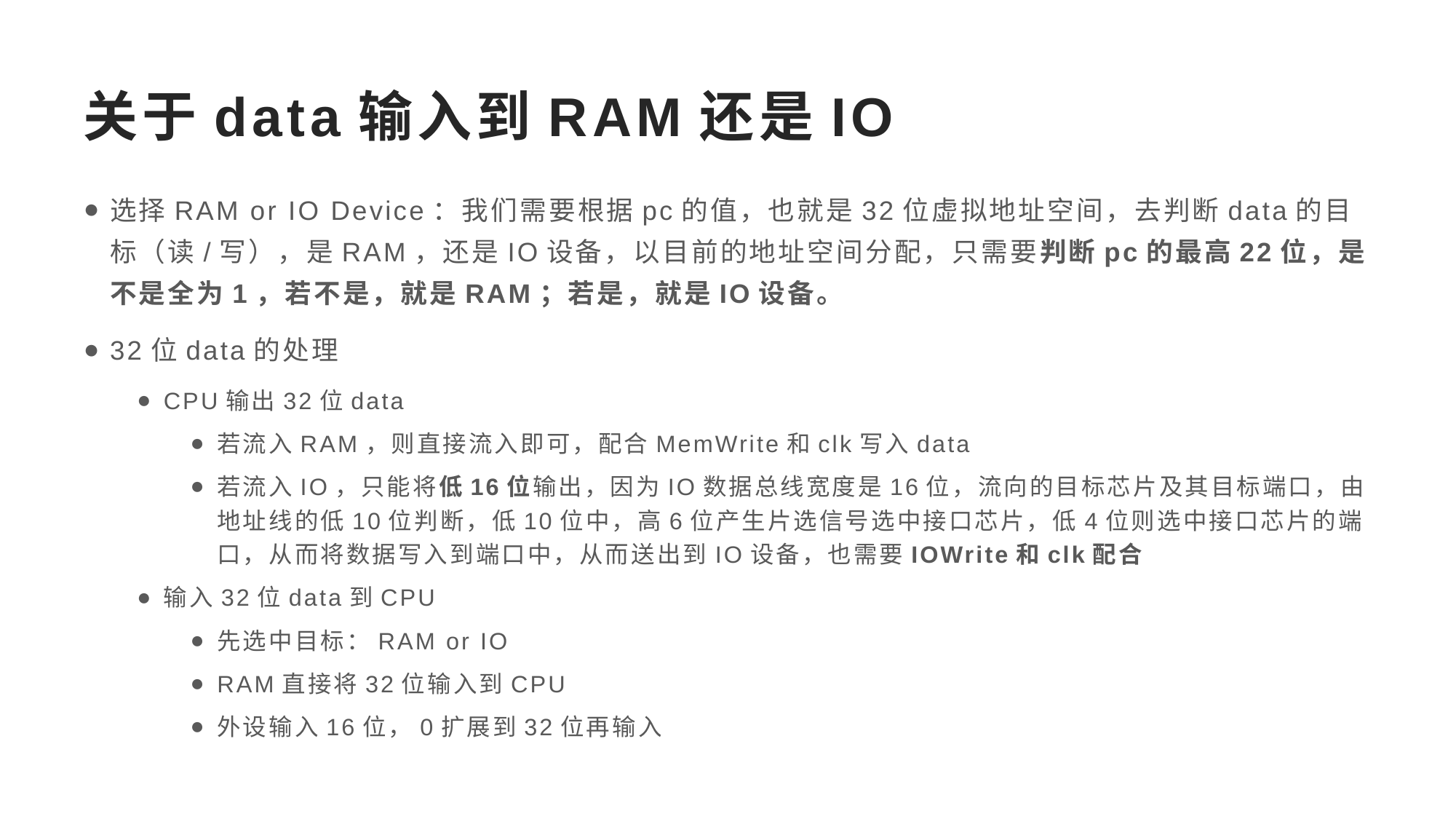

# 关于data输入到RAM还是IO
选择RAM or IO Device：我们需要根据pc的值，也就是32位虚拟地址空间，去判断data的目标（读/写），是RAM，还是IO设备，以目前的地址空间分配，只需要判断pc的最高22位，是不是全为1，若不是，就是RAM；若是，就是IO设备。
32位data的处理
CPU输出32位data
若流入RAM，则直接流入即可，配合MemWrite和clk写入data
若流入IO，只能将低16位输出，因为IO数据总线宽度是16位，流向的目标芯片及其目标端口，由地址线的低10位判断，低10位中，高6位产生片选信号选中接口芯片，低4位则选中接口芯片的端口，从而将数据写入到端口中，从而送出到IO设备，也需要IOWrite和clk配合
输入32位data到CPU
先选中目标：RAM or IO
RAM直接将32位输入到CPU
外设输入16位，0扩展到32位再输入